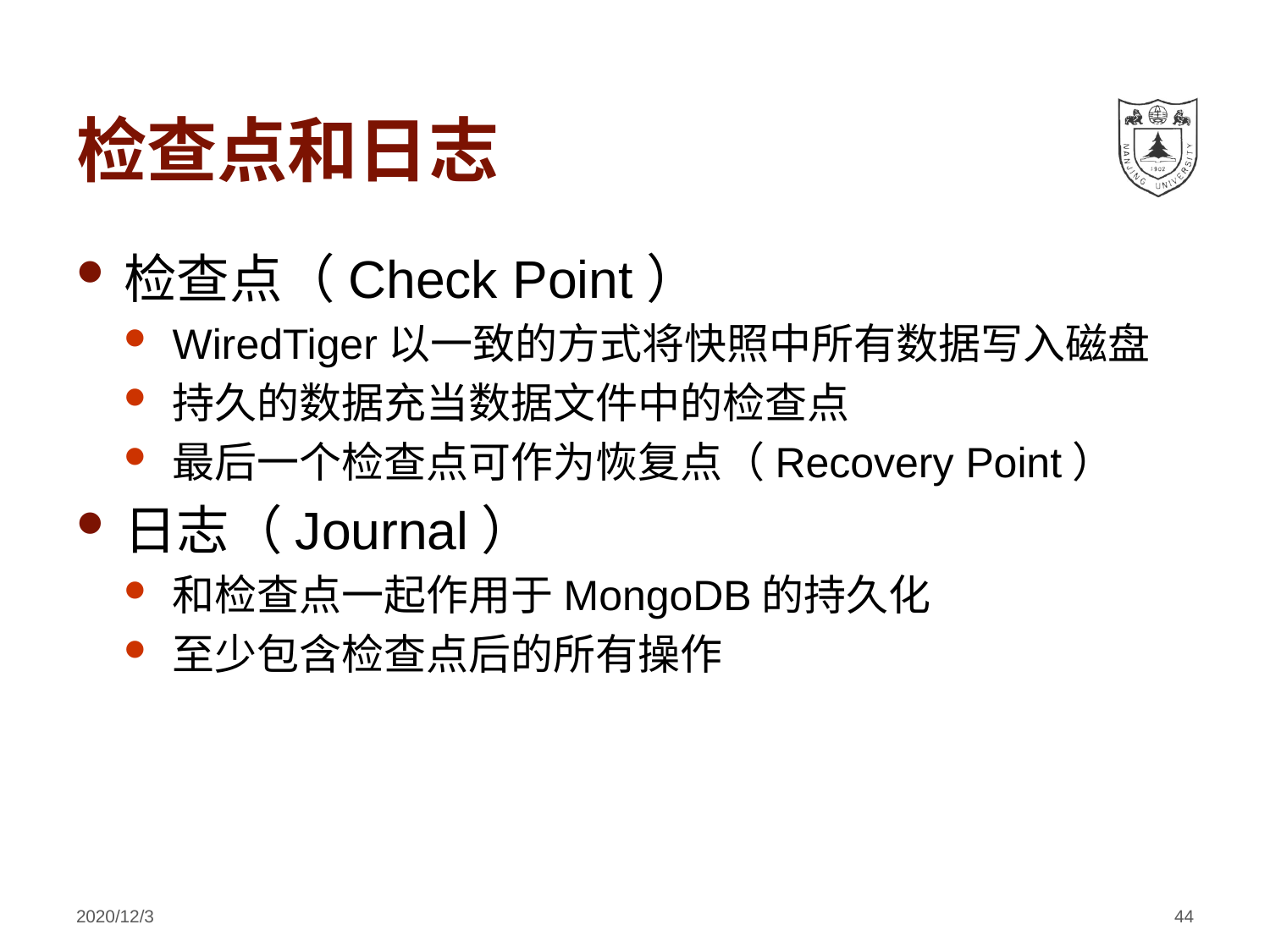

# 检查点和日志
检查点（Check Point）
WiredTiger以一致的方式将快照中所有数据写入磁盘
持久的数据充当数据文件中的检查点
最后一个检查点可作为恢复点（Recovery Point）
日志（Journal）
和检查点一起作用于MongoDB的持久化
至少包含检查点后的所有操作

2020/12/3

44